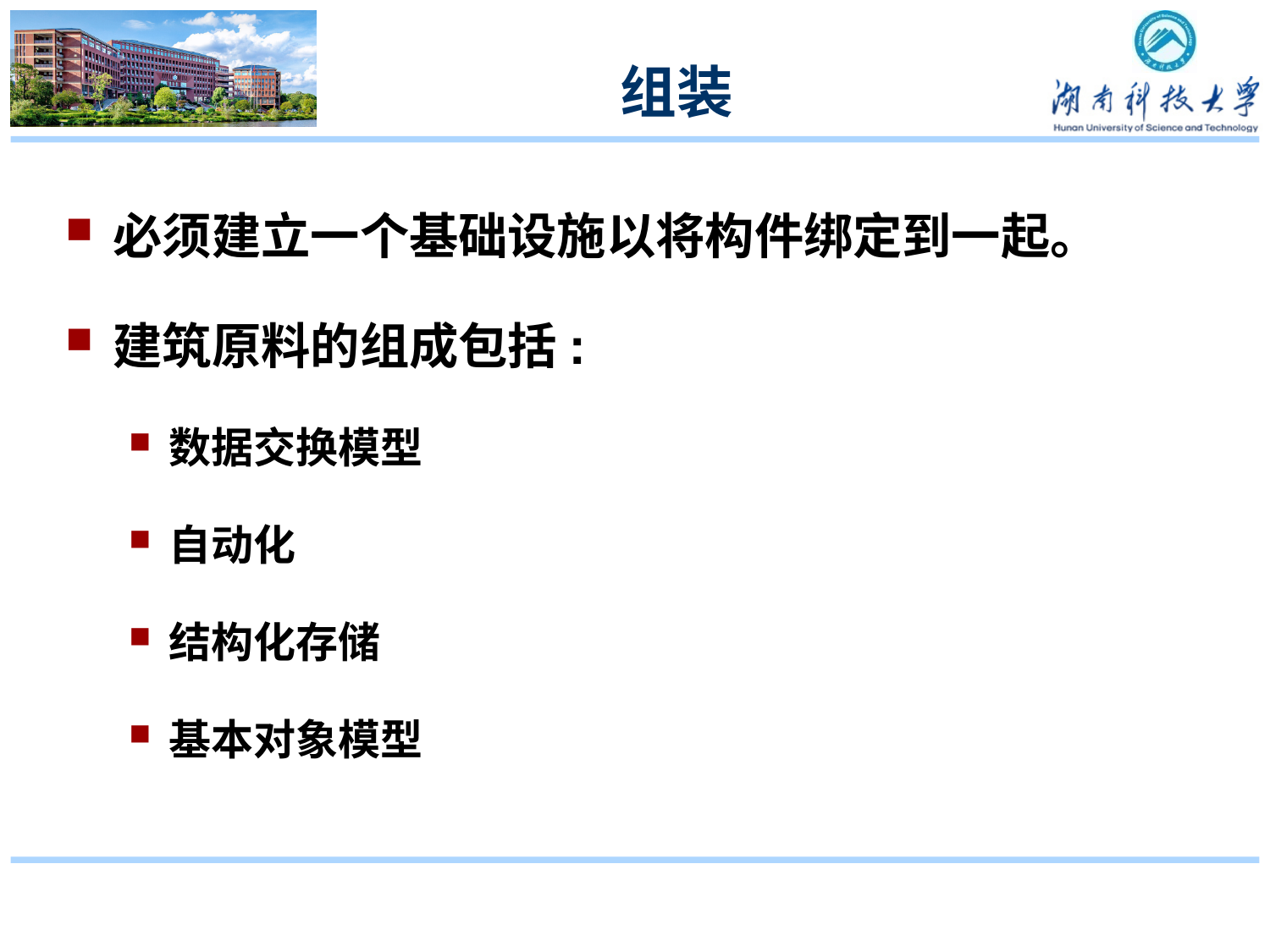

# 组装
必须建立一个基础设施以将构件绑定到一起。
建筑原料的组成包括:
数据交换模型
自动化
结构化存储
基本对象模型
30